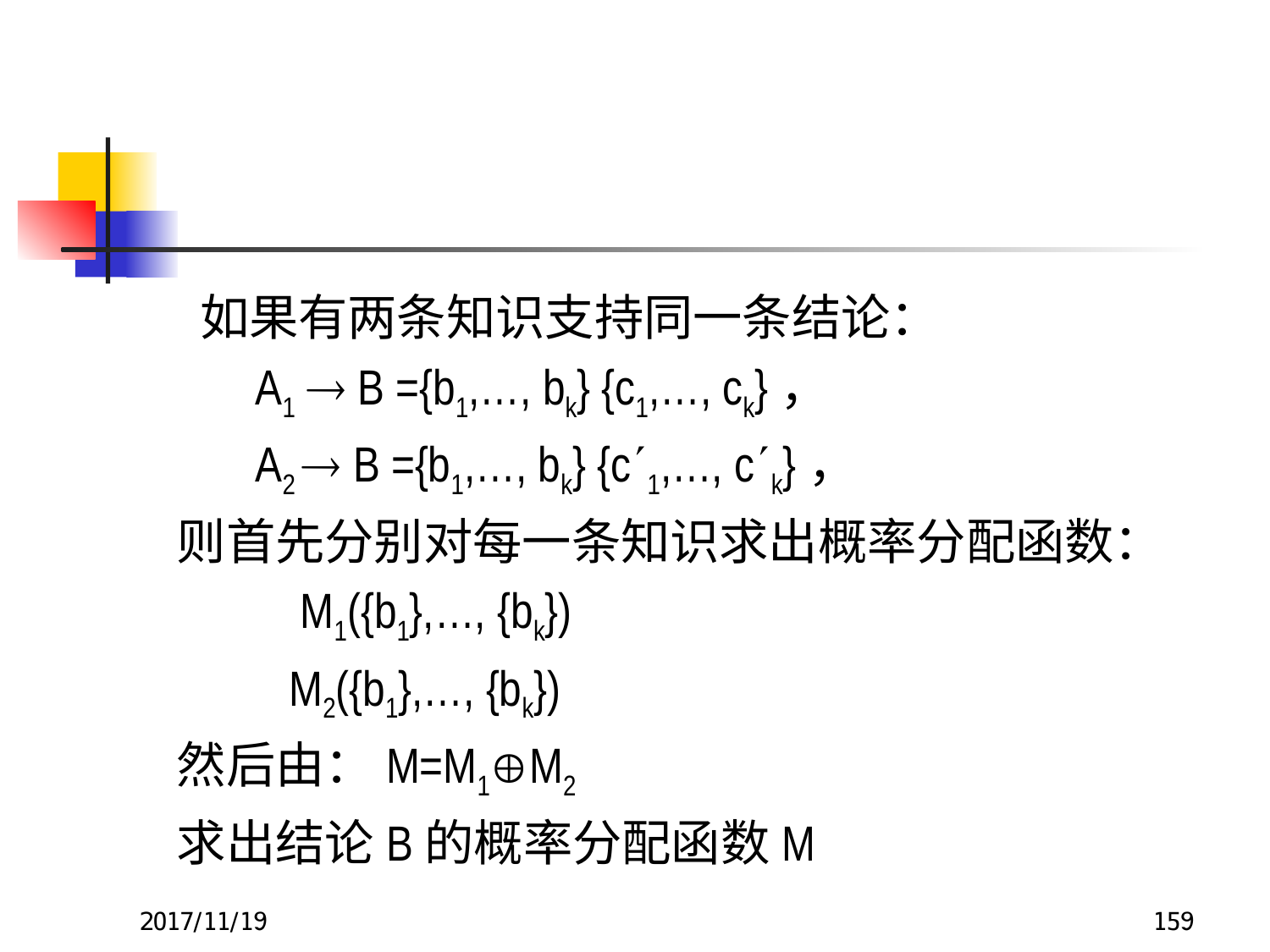

#
 如果有两条知识支持同一条结论：
       A1 → B ={b1,…, bk} {c1,…, ck}，
       A2 → B ={b1,…, bk} {c′1,…, c′k}，
则首先分别对每一条知识求出概率分配函数：
           M1({b1},…, {bk})
          M2({b1},…, {bk})
然后由：M=M1⊕M2
求出结论B的概率分配函数M
2017/11/19
159